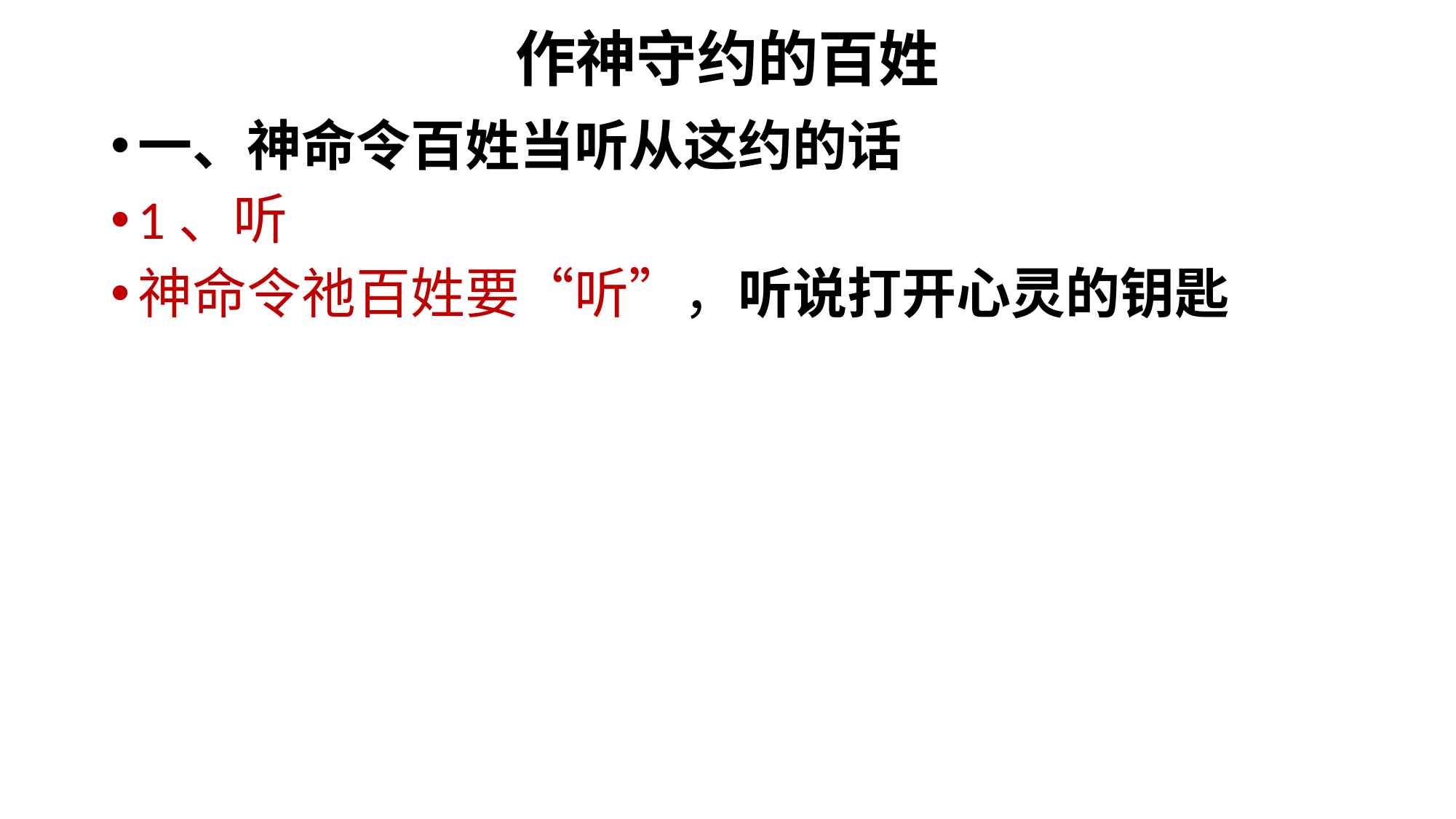

# 作神守约的百姓
一、神命令百姓当听从这约的话
1、听
神命令祂百姓要“听”，听说打开心灵的钥匙